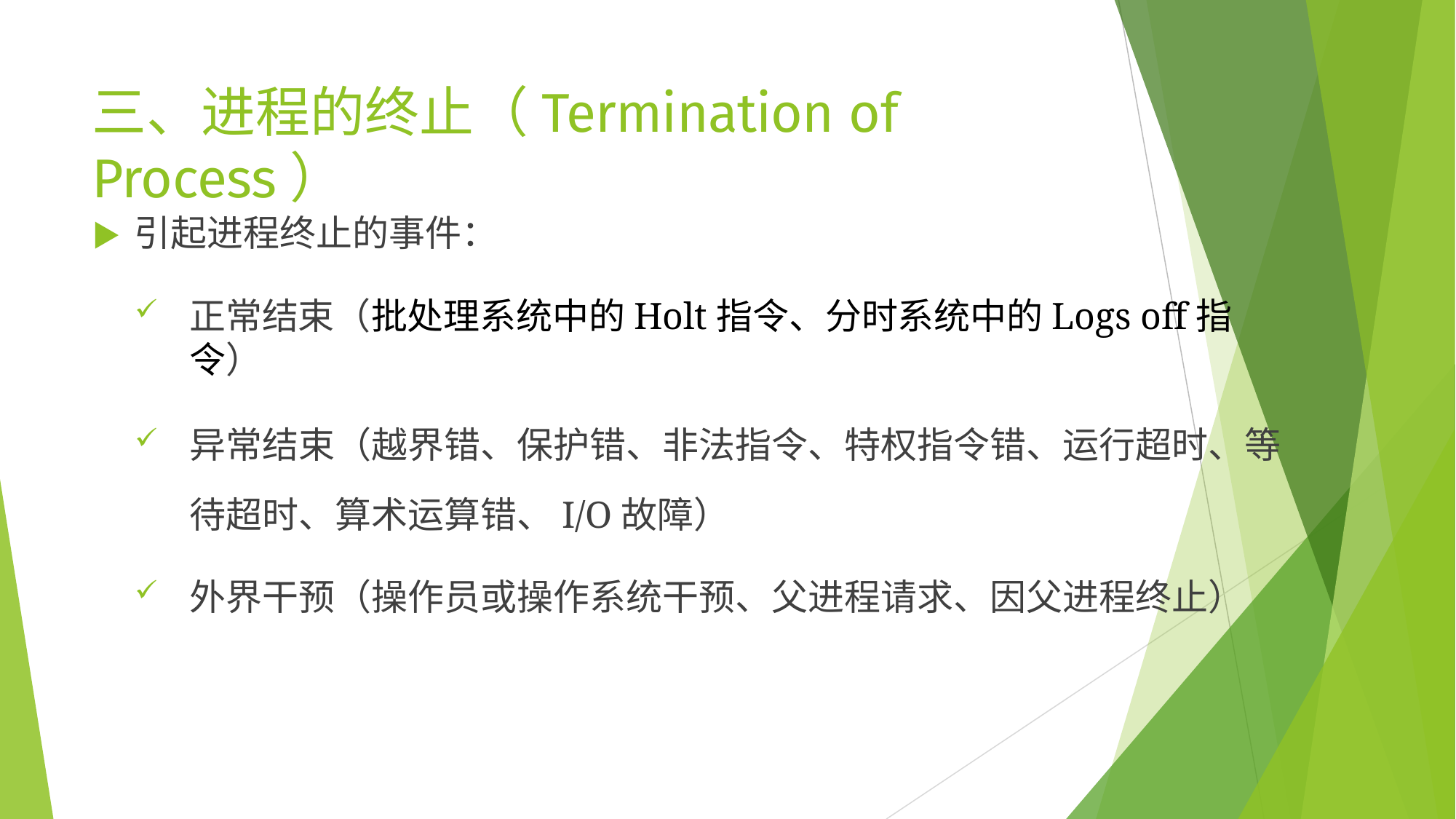

# 三、进程的终止（Termination of Process）
▶	引起进程终止的事件：

正常结束（批处理系统中的Holt指令、分时系统中的Logs off指令）
异常结束（越界错、保护错、非法指令、特权指令错、运行超时、等 待超时、算术运算错、I/O故障）

外界干预（操作员或操作系统干预、父进程请求、因父进程终止）